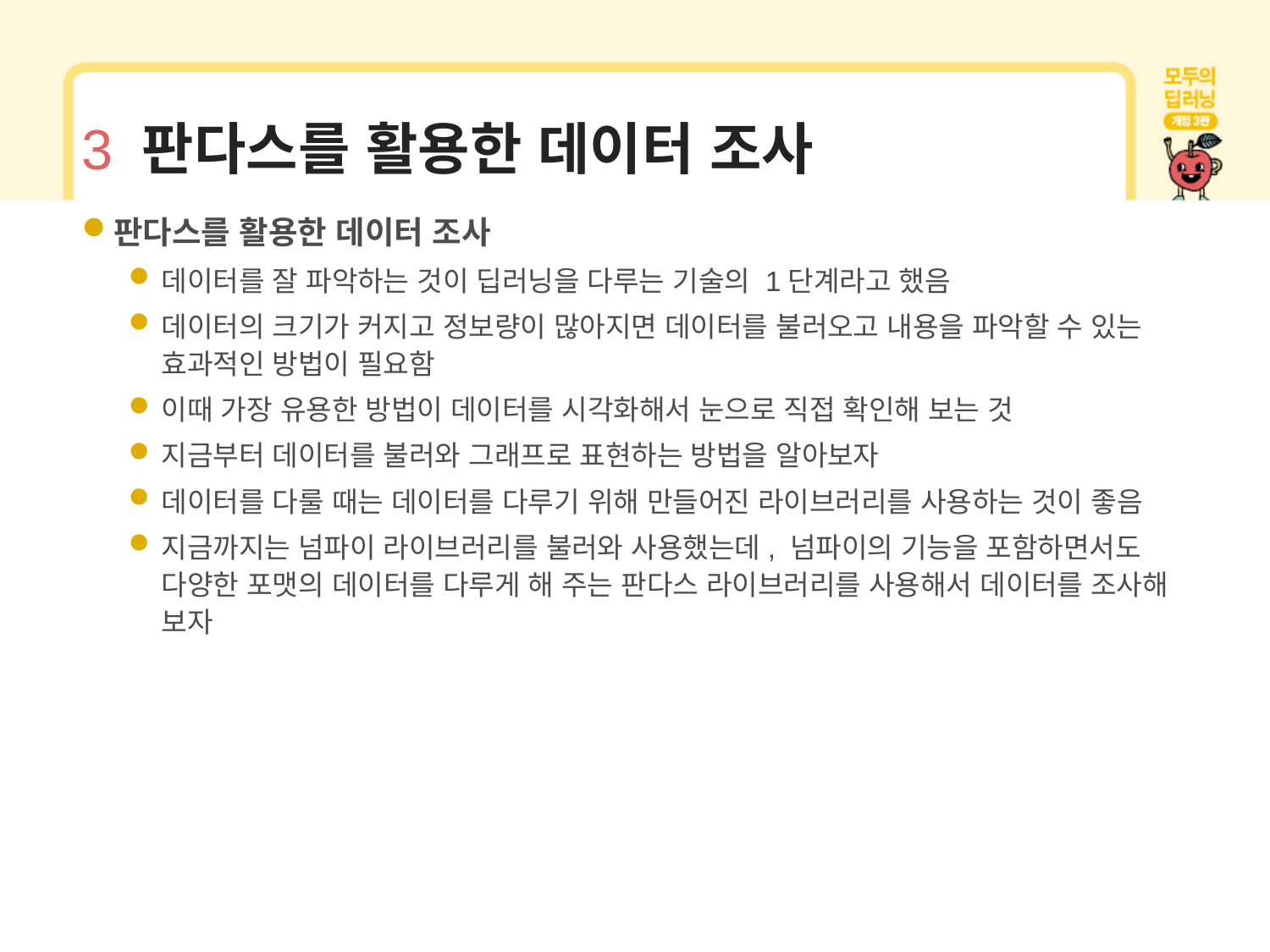

# 3 판다스를 활용한 데이터 조사
판다스를 활용한 데이터 조사
데이터를 잘 파악하는 것이 딥러닝을 다루는 기술의 1단계라고 했음
데이터의 크기가 커지고 정보량이 많아지면 데이터를 불러오고 내용을 파악할 수 있는 효과적인 방법이 필요함
이때 가장 유용한 방법이 데이터를 시각화해서 눈으로 직접 확인해 보는 것
지금부터 데이터를 불러와 그래프로 표현하는 방법을 알아보자
데이터를 다룰 때는 데이터를 다루기 위해 만들어진 라이브러리를 사용하는 것이 좋음
지금까지는 넘파이 라이브러리를 불러와 사용했는데, 넘파이의 기능을 포함하면서도 다양한 포맷의 데이터를 다루게 해 주는 판다스 라이브러리를 사용해서 데이터를 조사해 보자